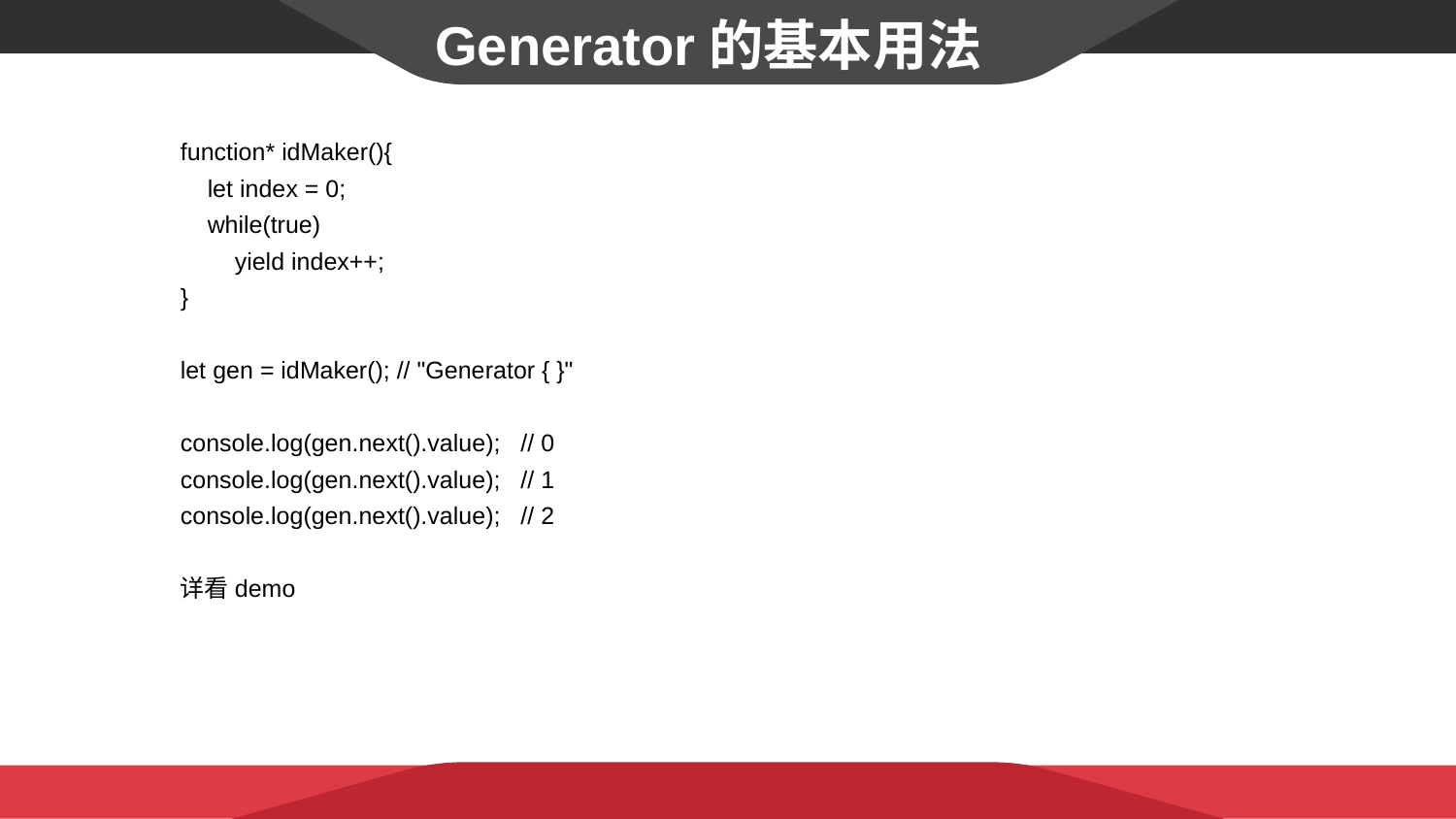

Generator的基本用法
function* idMaker(){
    let index = 0;
    while(true)
        yield index++;
}

let gen = idMaker(); // "Generator { }"

console.log(gen.next().value);   // 0
console.log(gen.next().value);   // 1
console.log(gen.next().value);   // 2

详看demo